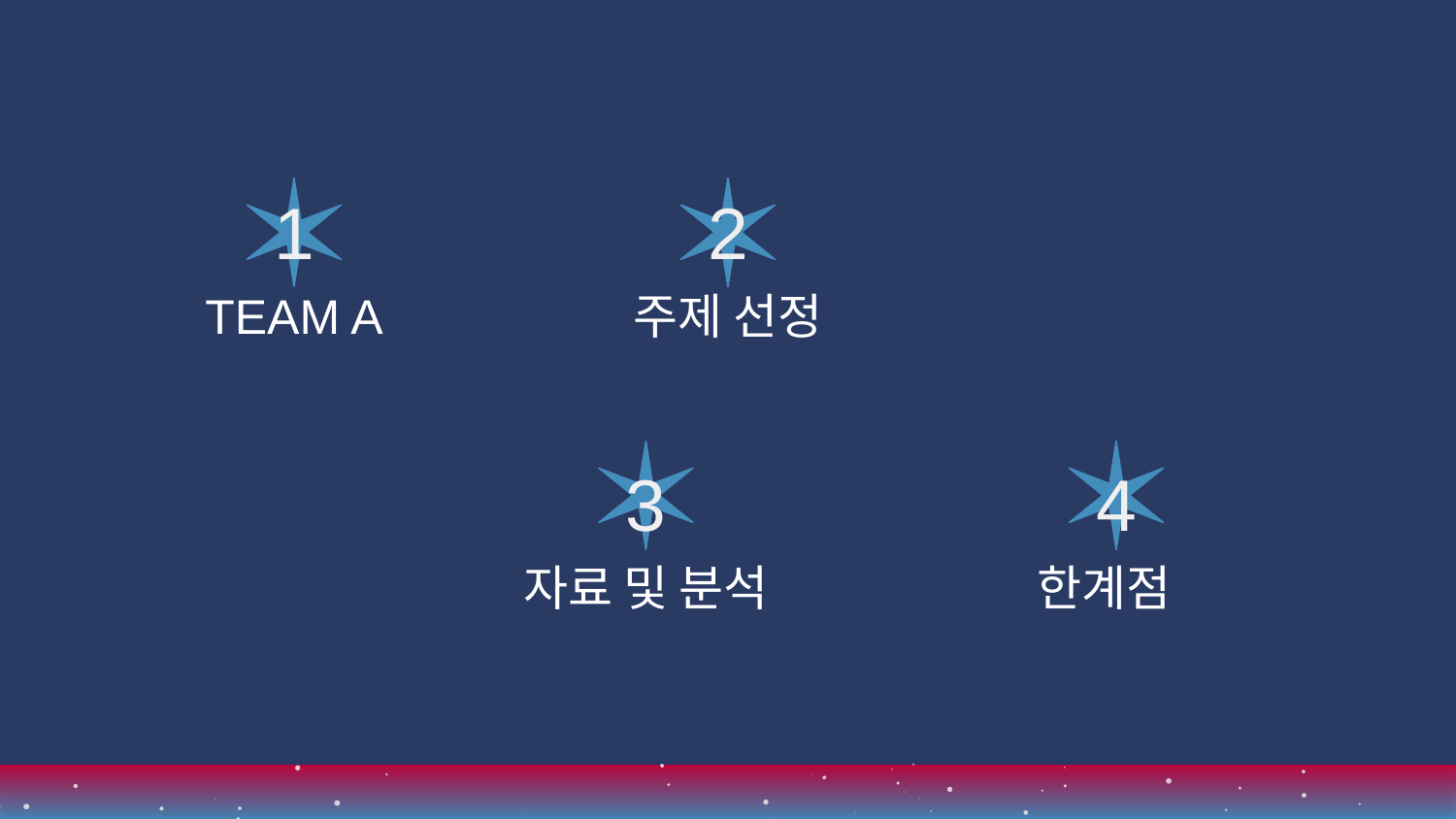

# 1
2

TEAM A
주제 선정

3
4
자료 및 분석
한계점